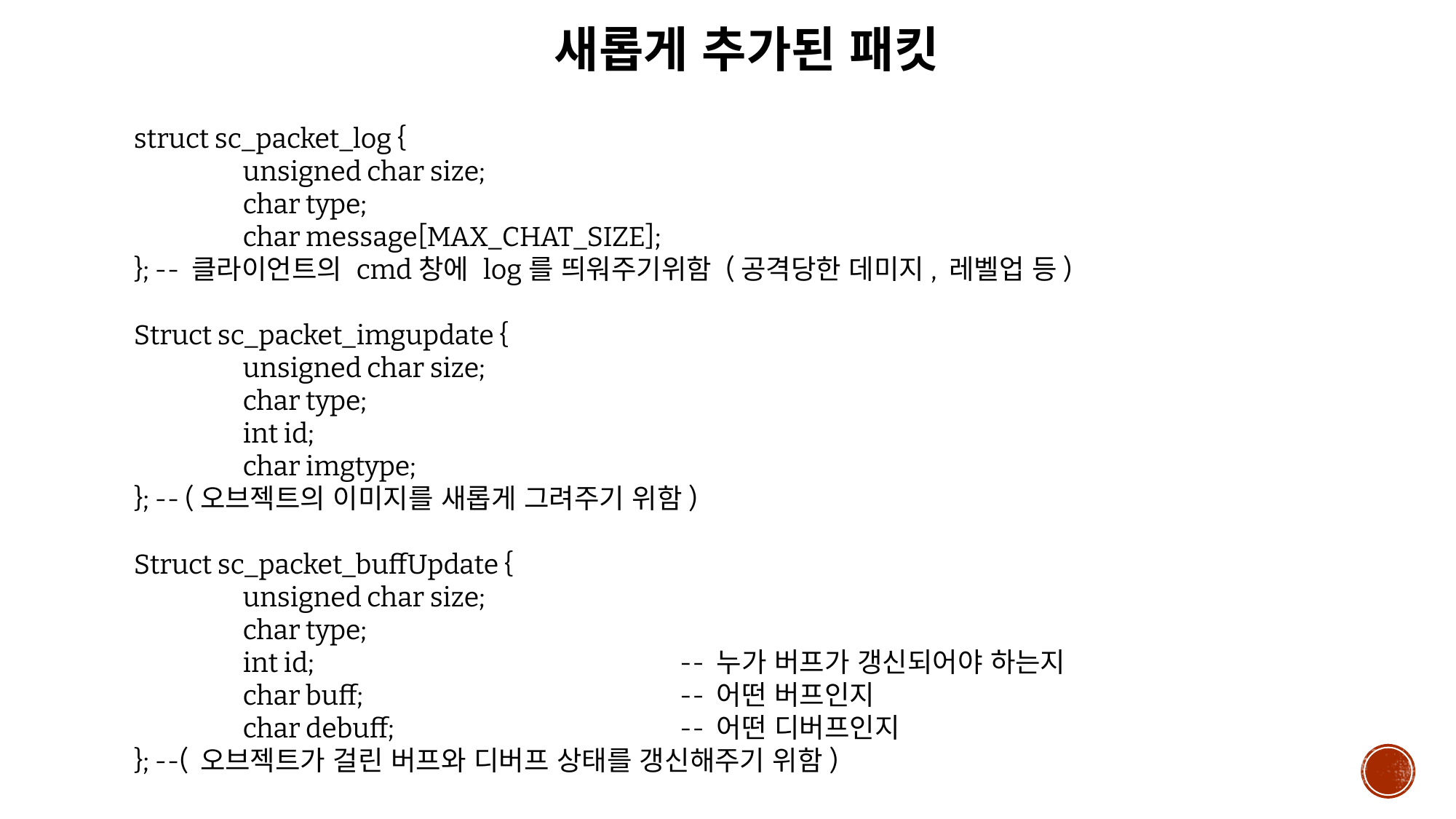

새롭게 추가된 패킷

struct sc_packet_log {
	unsigned char size;
	char type;
	char message[MAX_CHAT_SIZE];
}; -- 클라이언트의 cmd창에 log를 띄워주기위함 (공격당한 데미지, 레벨업 등)

Struct sc_packet_imgupdate {
	unsigned char size;
	char type;
	int id;
	char imgtype;
}; -- (오브젝트의 이미지를 새롭게 그려주기 위함)

Struct sc_packet_buffUpdate {
	unsigned char size;
	char type;
	int id;				-- 누가 버프가 갱신되어야 하는지
	char buff;			-- 어떤 버프인지
	char debuff;			-- 어떤 디버프인지
}; --( 오브젝트가 걸린 버프와 디버프 상태를 갱신해주기 위함)